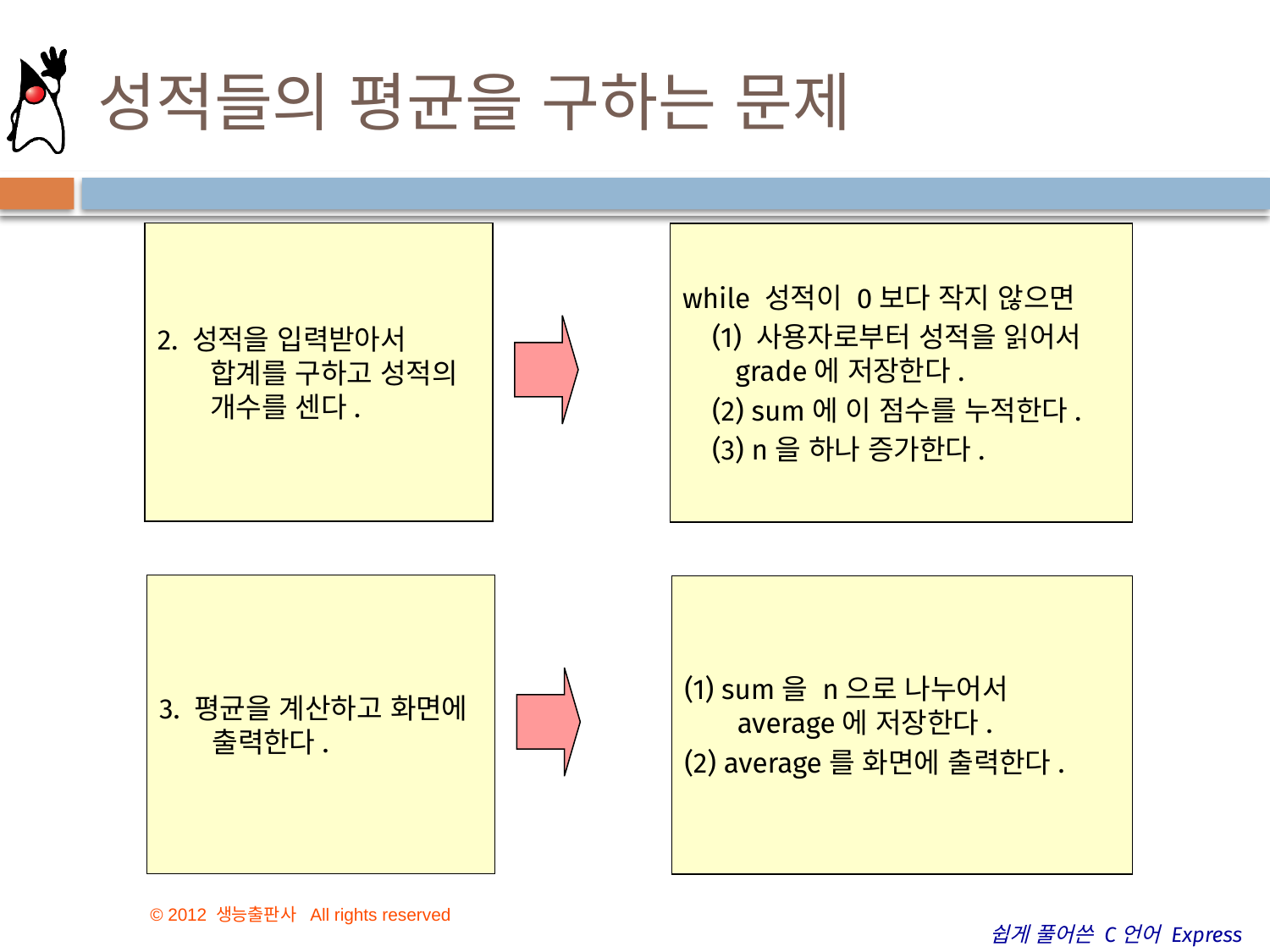

# 성적들의 평균을 구하는 문제
2. 성적을 입력받아서 합계를 구하고 성적의 개수를 센다.
while 성적이 0보다 작지 않으면
    (1) 사용자로부터 성적을 읽어서 grade에 저장한다.
    (2) sum에 이 점수를 누적한다.
    (3) n을 하나 증가한다.

3. 평균을 계산하고 화면에 출력한다.
(1) sum을 n으로 나누어서 average에 저장한다.
(2) average를 화면에 출력한다.